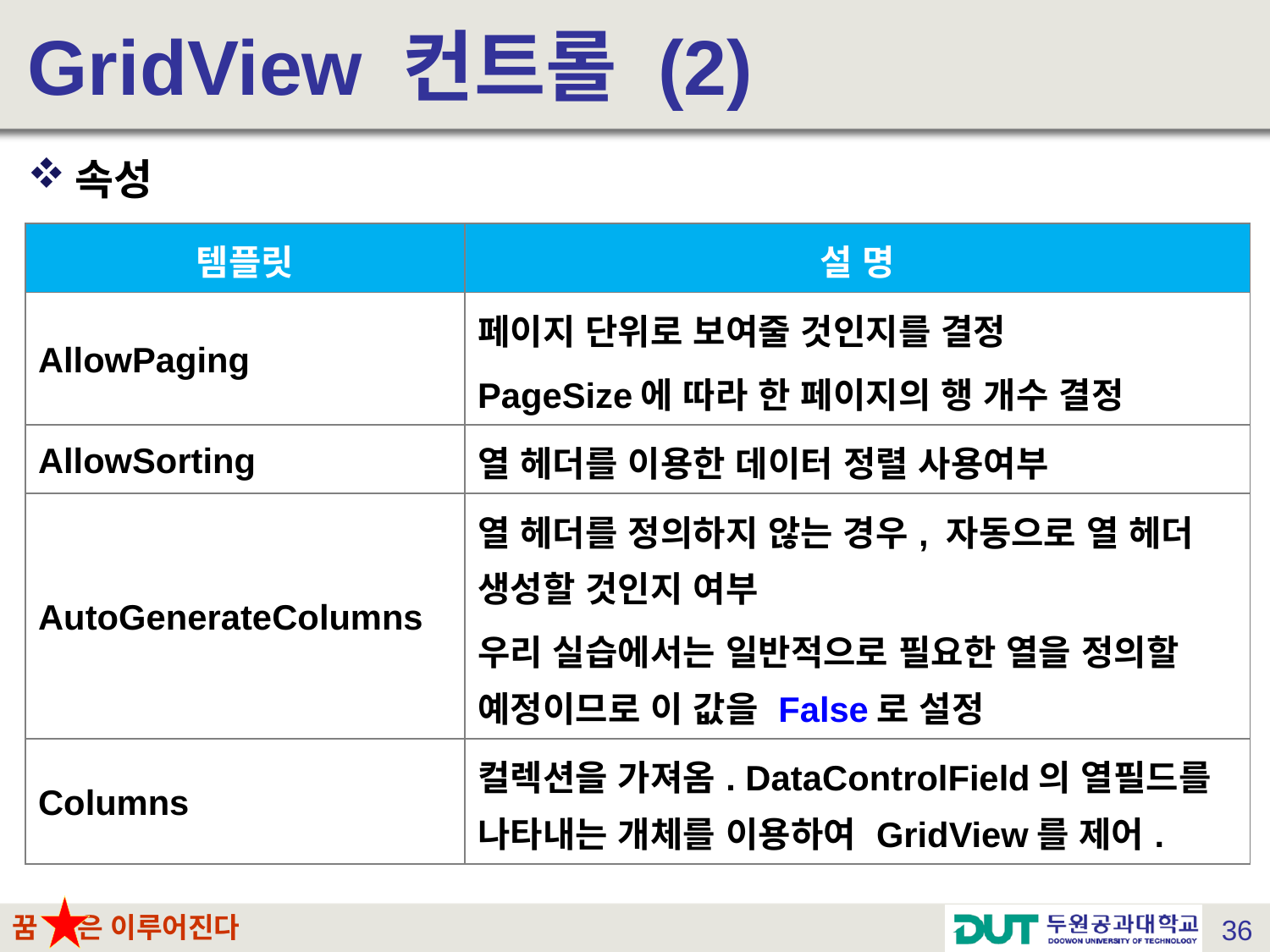

# GridView 컨트롤 (2)
속성
| 템플릿 | 설 명 |
| --- | --- |
| AllowPaging | 페이지 단위로 보여줄 것인지를 결정 PageSize에 따라 한 페이지의 행 개수 결정 |
| AllowSorting | 열 헤더를 이용한 데이터 정렬 사용여부 |
| AutoGenerateColumns | 열 헤더를 정의하지 않는 경우, 자동으로 열 헤더 생성할 것인지 여부 우리 실습에서는 일반적으로 필요한 열을 정의할 예정이므로 이 값을 False로 설정 |
| Columns | 컬렉션을 가져옴. DataControlField의 열필드를 나타내는 개체를 이용하여 GridView를 제어. |